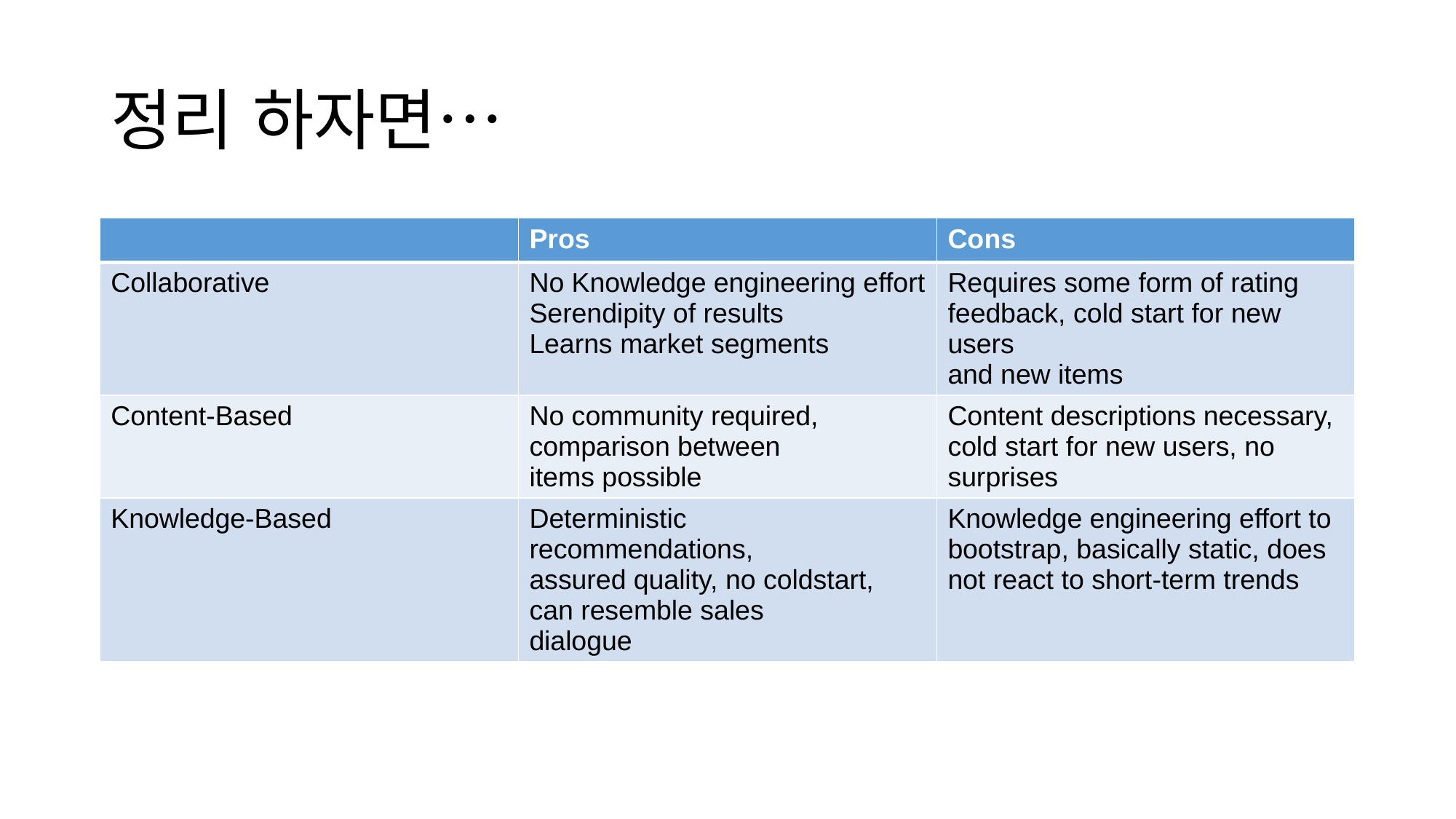

# 정리 하자면…
|  | Pros | Cons |
| --- | --- | --- |
| Collaborative | No Knowledge engineering effort Serendipity of results Learns market segments | Requires some form of rating feedback, cold start for new users and new items |
| Content-Based | No community required, comparison between items possible | Content descriptions necessary, cold start for new users, no surprises |
| Knowledge-Based | Deterministic recommendations, assured quality, no coldstart, can resemble sales dialogue | Knowledge engineering effort to bootstrap, basically static, does not react to short‐term trends |